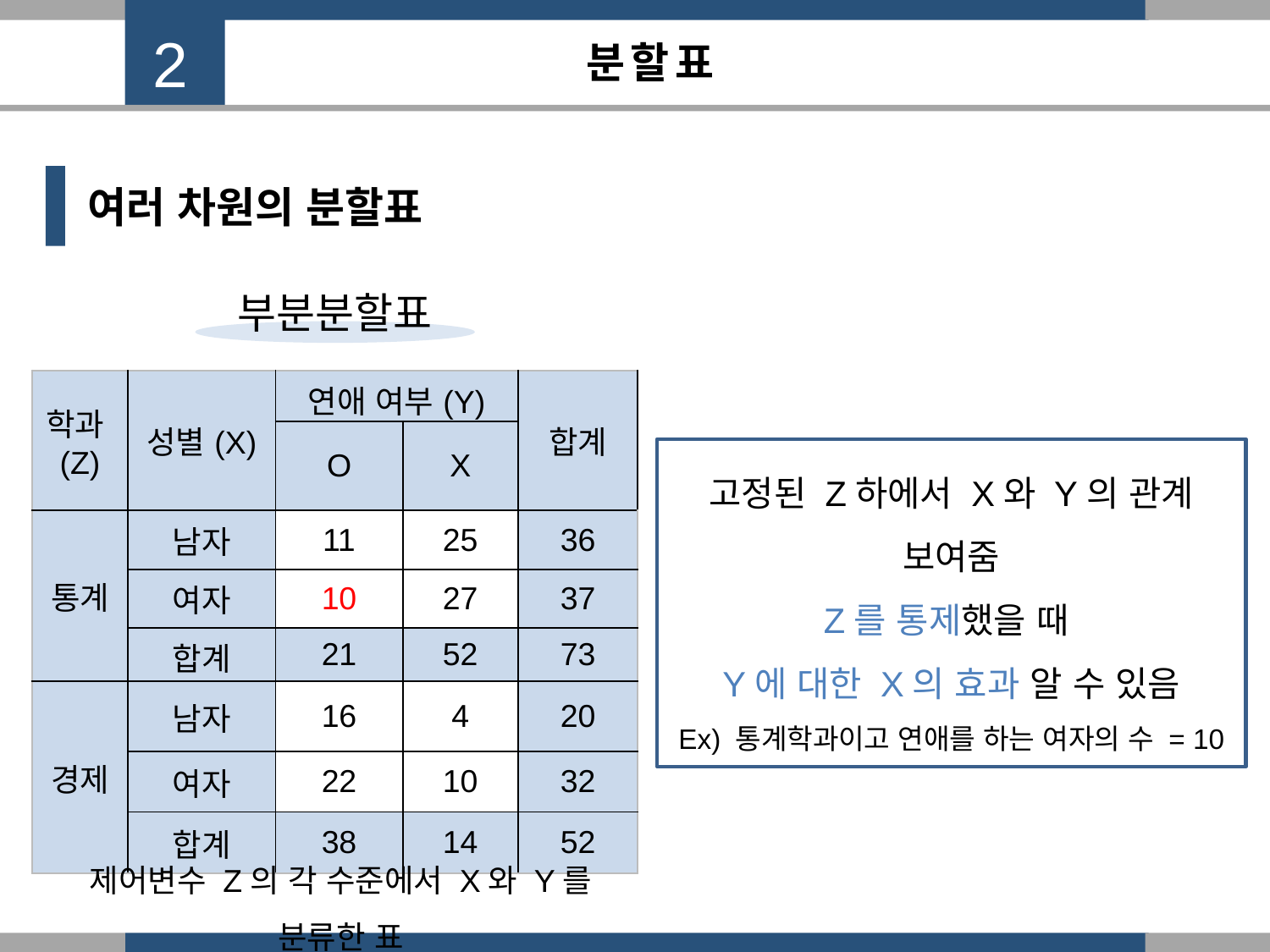

2
분할표

여러 차원의 분할표
부분분할표

| 학과(Z) | 성별(X) | 연애 여부(Y) |  | 합계 |
| --- | --- | --- | --- | --- |
|  |  | O | X |  |
| 통계 | 남자 | 11 | 25 | 36 |
|  | 여자 | 10 | 27 | 37 |
|  | 합계 | 21 | 52 | 73 |
| 경제 | 남자 | 16 | 4 | 20 |
|  | 여자 | 22 | 10 | 32 |
|  | 합계 | 38 | 14 | 52 |
고정된 Z하에서 X와 Y의 관계 보여줌
Z를 통제했을 때
Y에 대한 X의 효과 알 수 있음
Ex) 통계학과이고 연애를 하는 여자의 수 = 10
제어변수 Z의 각 수준에서 X와 Y를 분류한 표